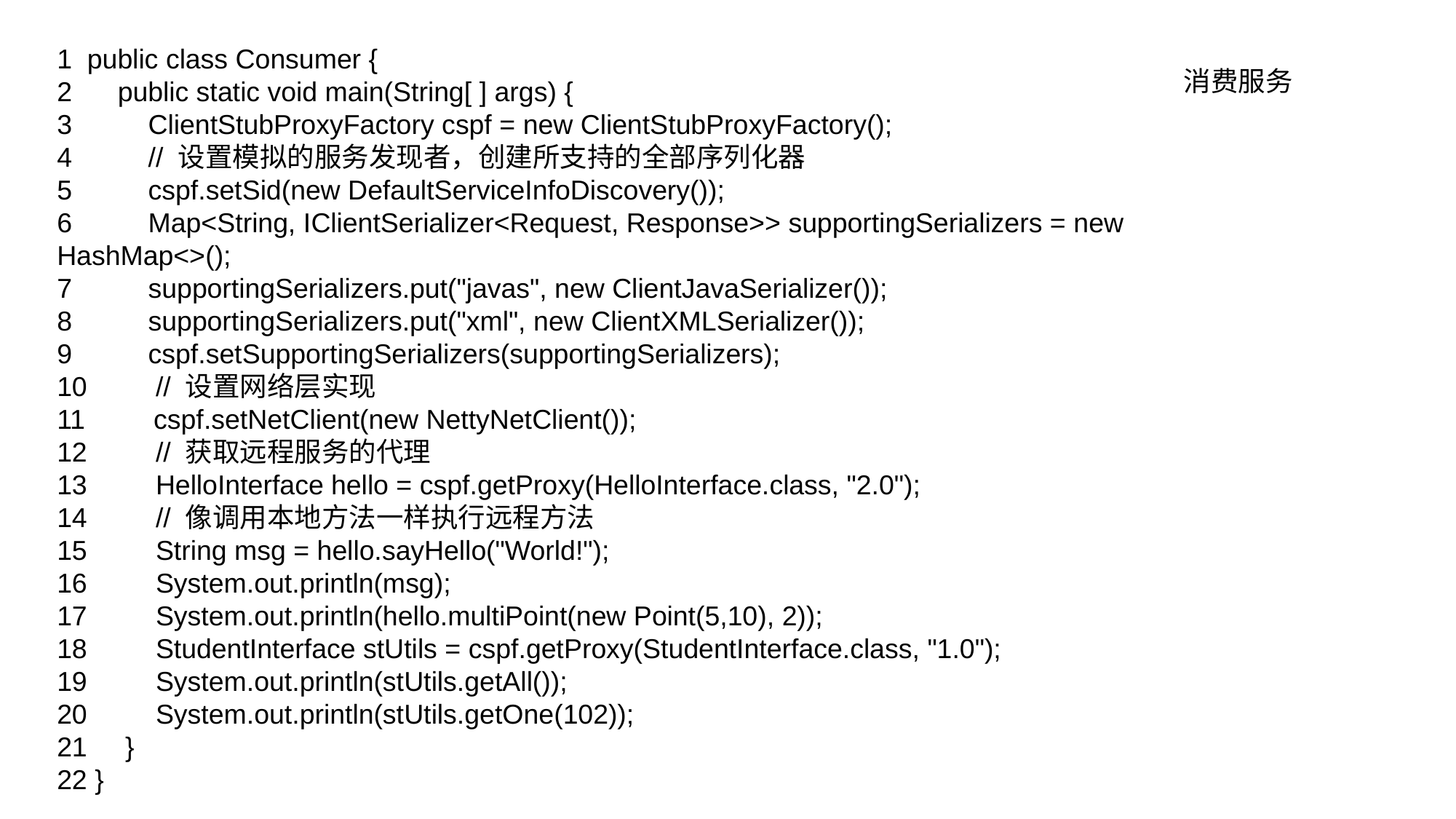

1  public class Consumer {
2      public static void main(String[ ] args) {
3          ClientStubProxyFactory cspf = new ClientStubProxyFactory();
4          // 设置模拟的服务发现者，创建所支持的全部序列化器
5          cspf.setSid(new DefaultServiceInfoDiscovery());
6          Map<String, IClientSerializer<Request, Response>> supportingSerializers = new HashMap<>();
7          supportingSerializers.put("javas", new ClientJavaSerializer());
8          supportingSerializers.put("xml", new ClientXMLSerializer());
9          cspf.setSupportingSerializers(supportingSerializers);
10         // 设置网络层实现
11         cspf.setNetClient(new NettyNetClient());
12         // 获取远程服务的代理
13         HelloInterface hello = cspf.getProxy(HelloInterface.class, "2.0");
14         // 像调用本地方法一样执行远程方法
15         String msg = hello.sayHello("World!");
16         System.out.println(msg);
17         System.out.println(hello.multiPoint(new Point(5,10), 2));
18         StudentInterface stUtils = cspf.getProxy(StudentInterface.class, "1.0");
19         System.out.println(stUtils.getAll());
20         System.out.println(stUtils.getOne(102));
21     }
22 }
消费服务